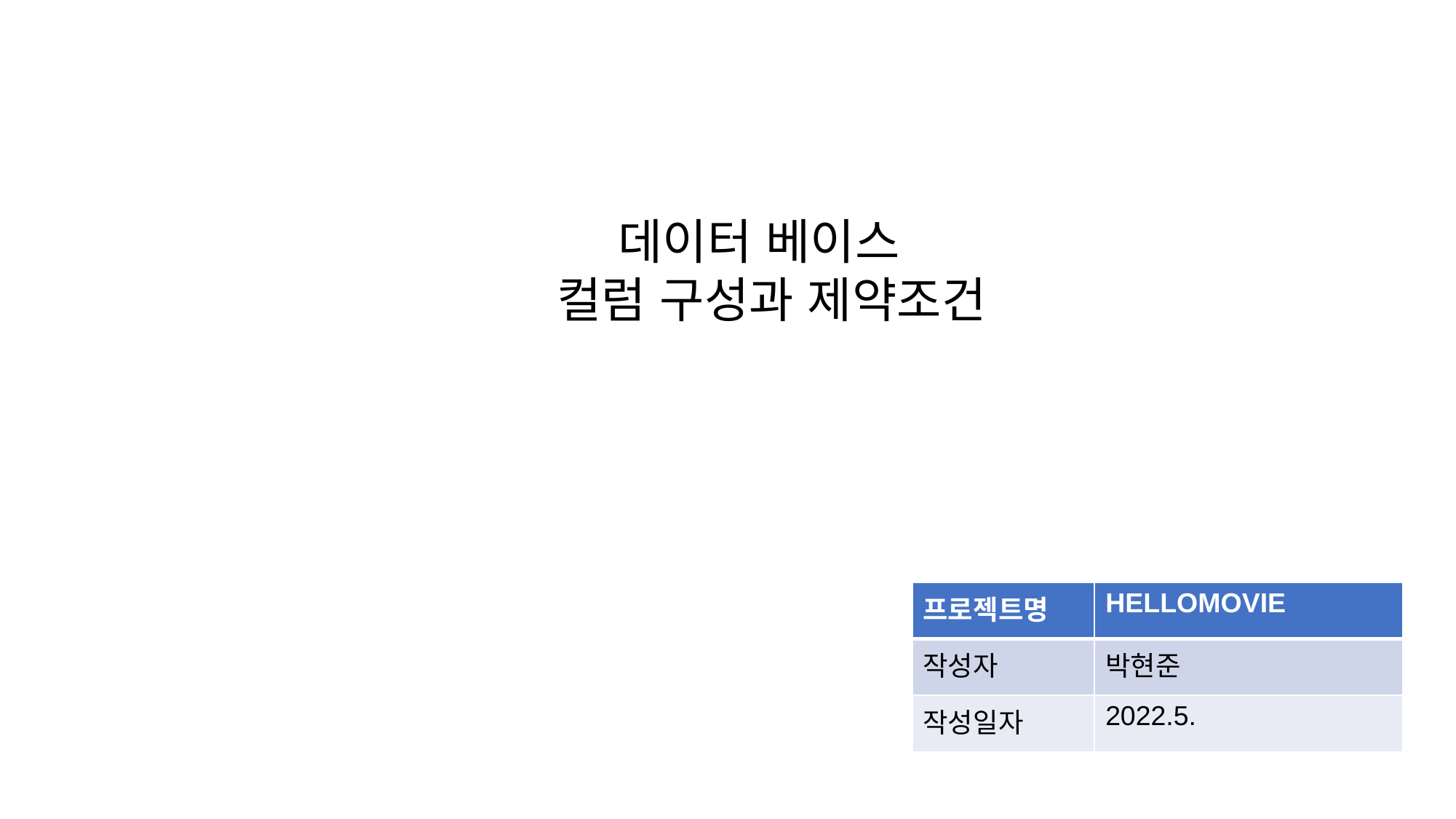

데이터 베이스
 컬럼 구성과 제약조건
| 프로젝트명 | HELLOMOVIE |
| --- | --- |
| 작성자 | 박현준 |
| 작성일자 | 2022.5. |